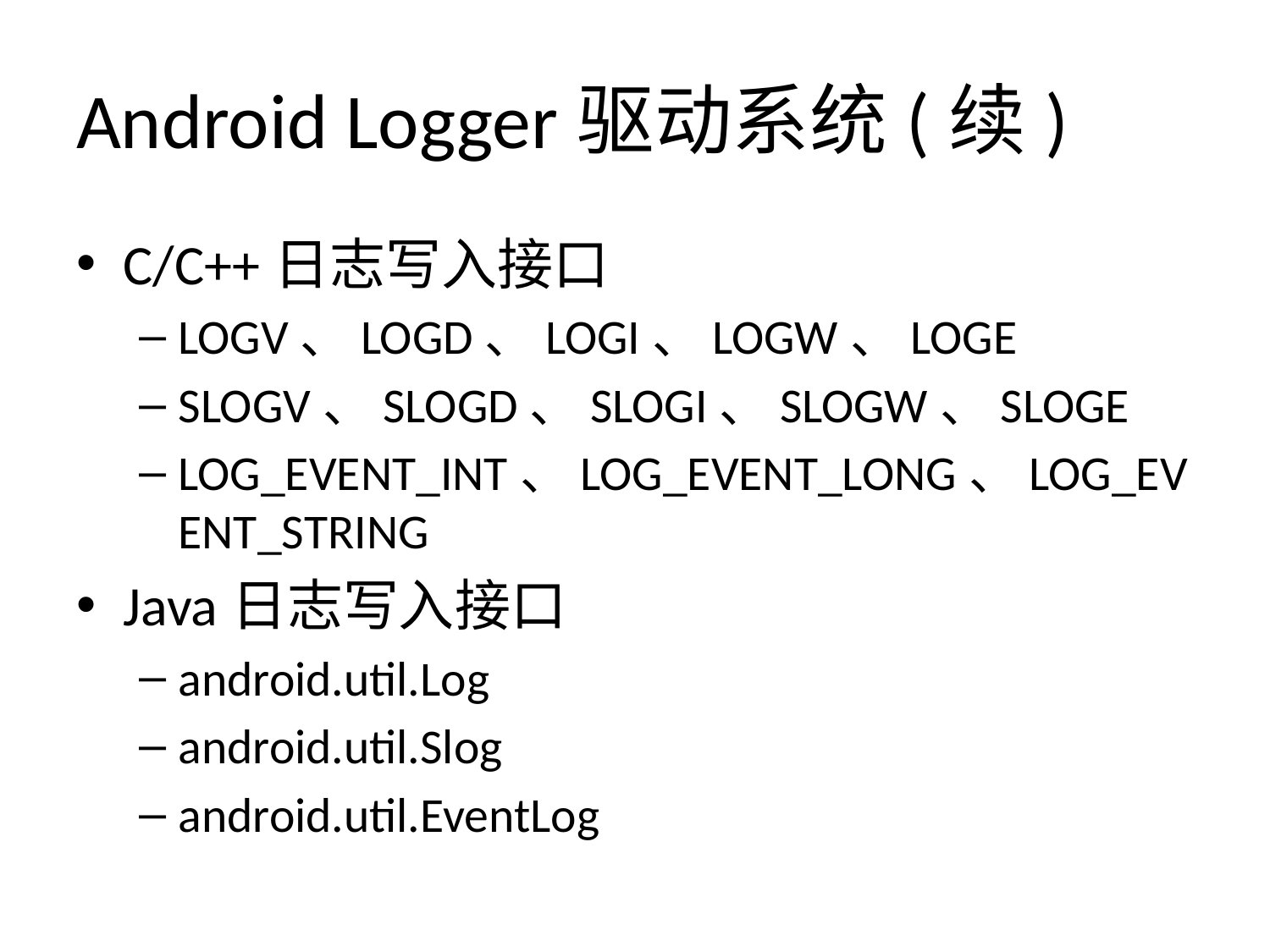

# Android Logger驱动系统(续)
C/C++日志写入接口
LOGV、LOGD、LOGI、LOGW、LOGE
SLOGV、SLOGD、SLOGI、SLOGW、SLOGE
LOG_EVENT_INT、LOG_EVENT_LONG、LOG_EVENT_STRING
Java日志写入接口
android.util.Log
android.util.Slog
android.util.EventLog